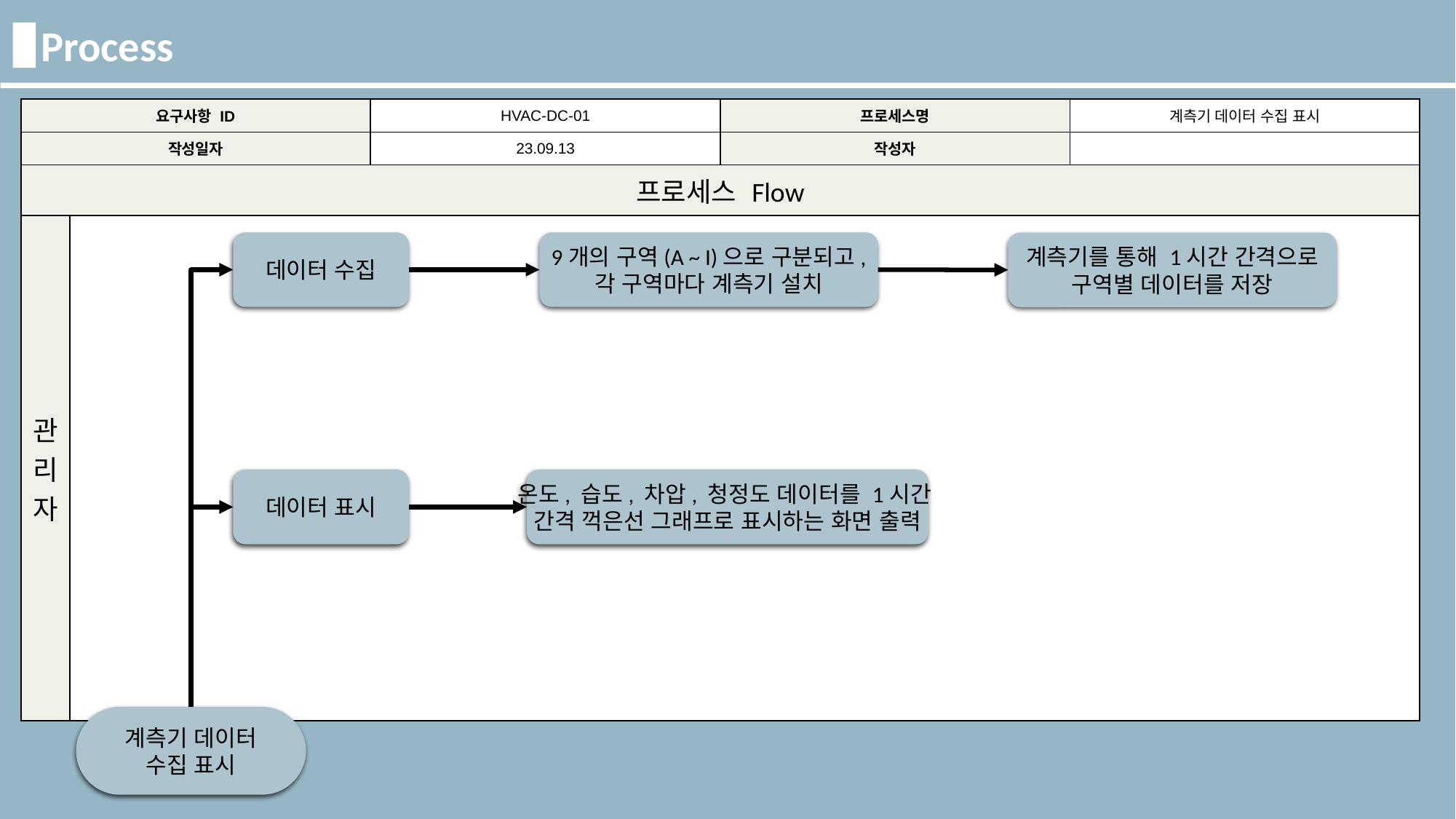

Process

| 요구사항 ID |  | HVAC-DC-01 | 프로세스명 | 계측기 데이터 수집 표시 |
| --- | --- | --- | --- | --- |
| 작성일자 |  | 23.09.13 | 작성자 |  |
| 프로세스 Flow |  |  |  |  |
| 관리자 | , |  |  |  |
9개의 구역(A ~ I)으로 구분되고,
각 구역마다 계측기 설치
데이터 수집
계측기를 통해 1시간 간격으로
구역별 데이터를 저장
데이터 표시
온도, 습도, 차압, 청정도 데이터를 1시간
간격 꺽은선 그래프로 표시하는 화면 출력
계측기 데이터
수집 표시